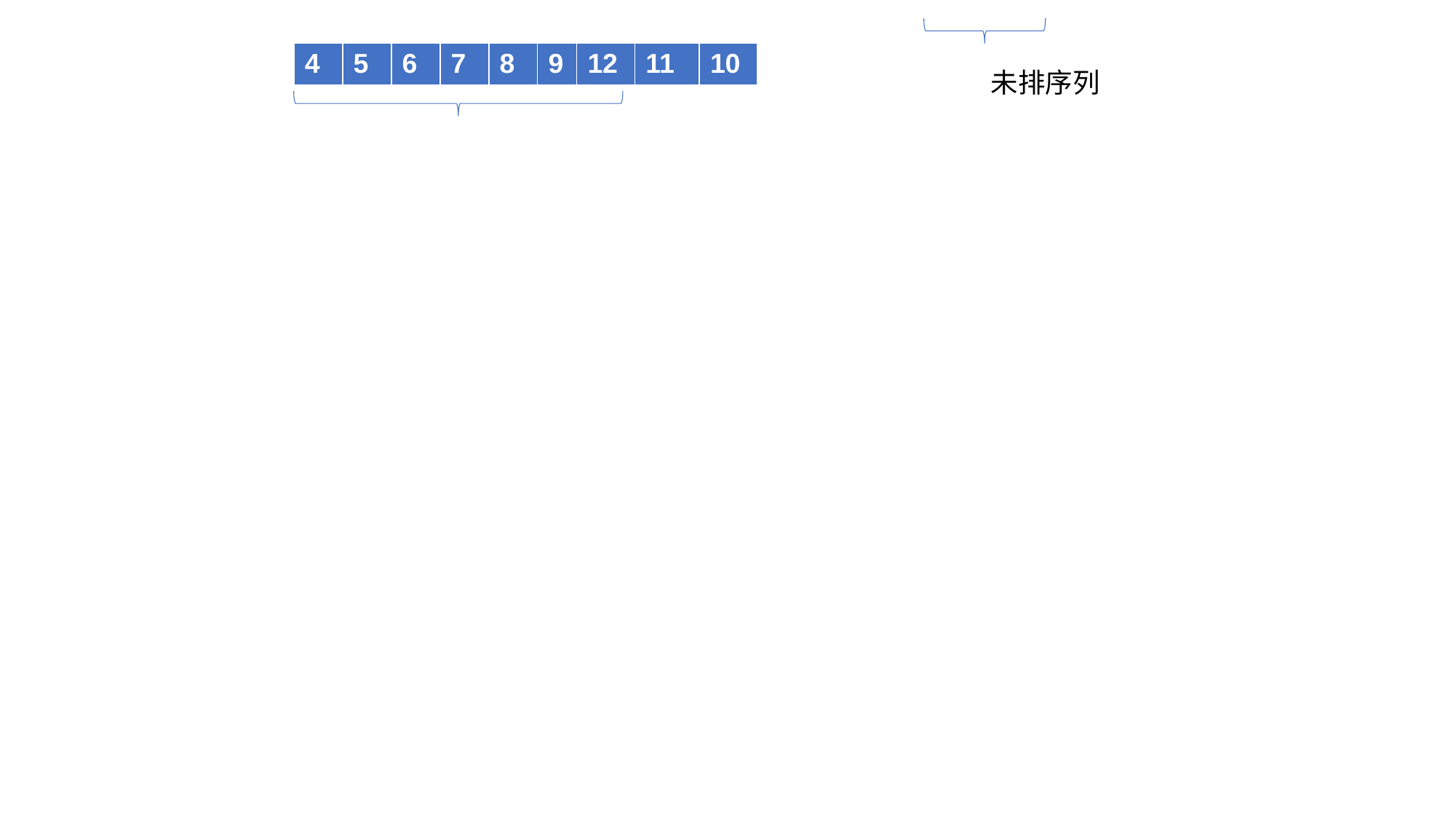

| 4 | 5 | 6 | 7 | 8 | 9 | 12 | 11 | 10 |
| --- | --- | --- | --- | --- | --- | --- | --- | --- |
未排序列